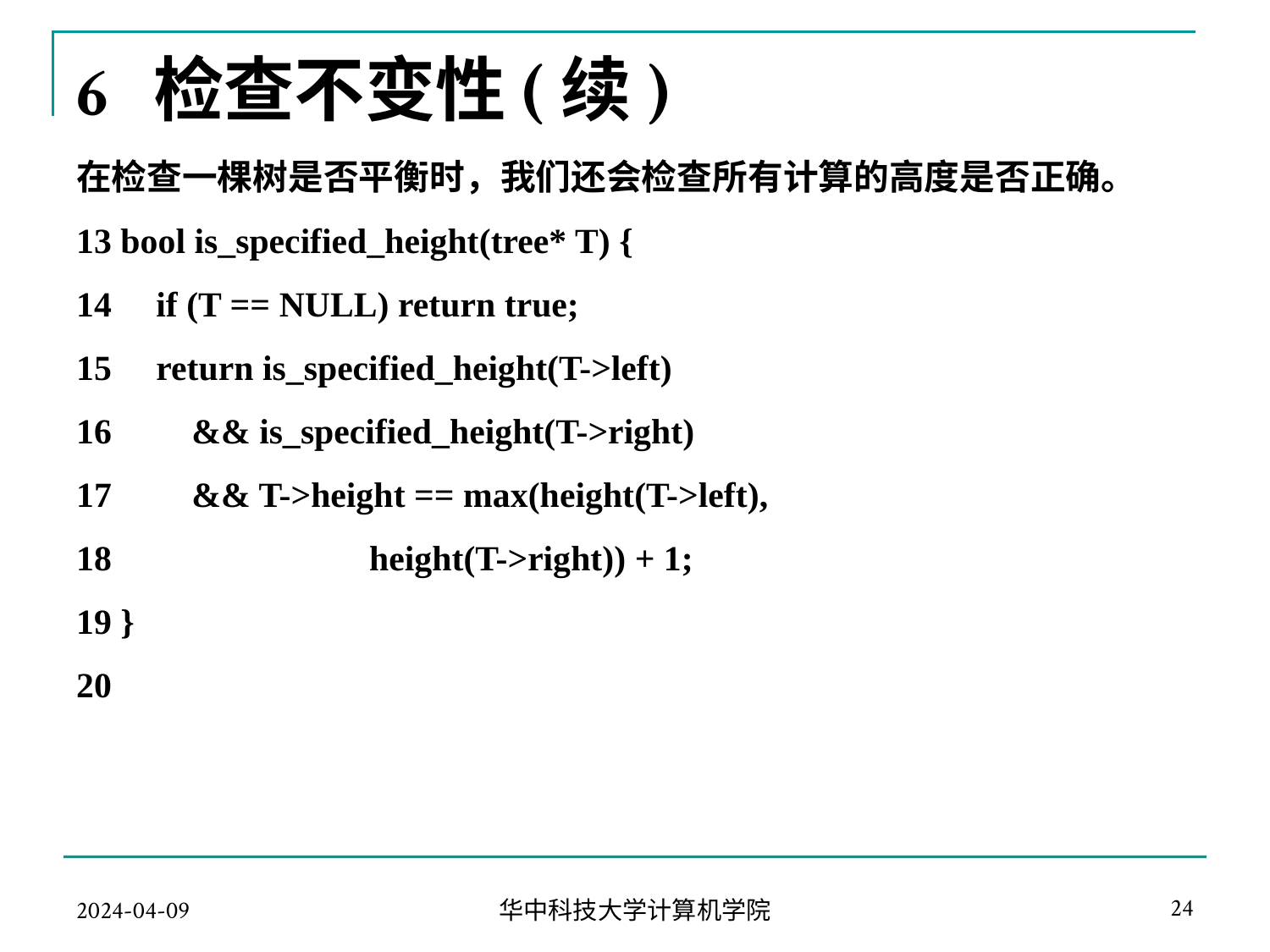

# 6  检查不变性(续)
在检查一棵树是否平衡时，我们还会检查所有计算的高度是否正确。
13 bool is_specified_height(tree* T) {
14     if (T == NULL) return true;
15     return is_specified_height(T->left)
16         && is_specified_height(T->right)
17         && T->height == max(height(T->left),
18                             height(T->right)) + 1;
19 }
20
2024-04-09
24
华中科技大学计算机学院